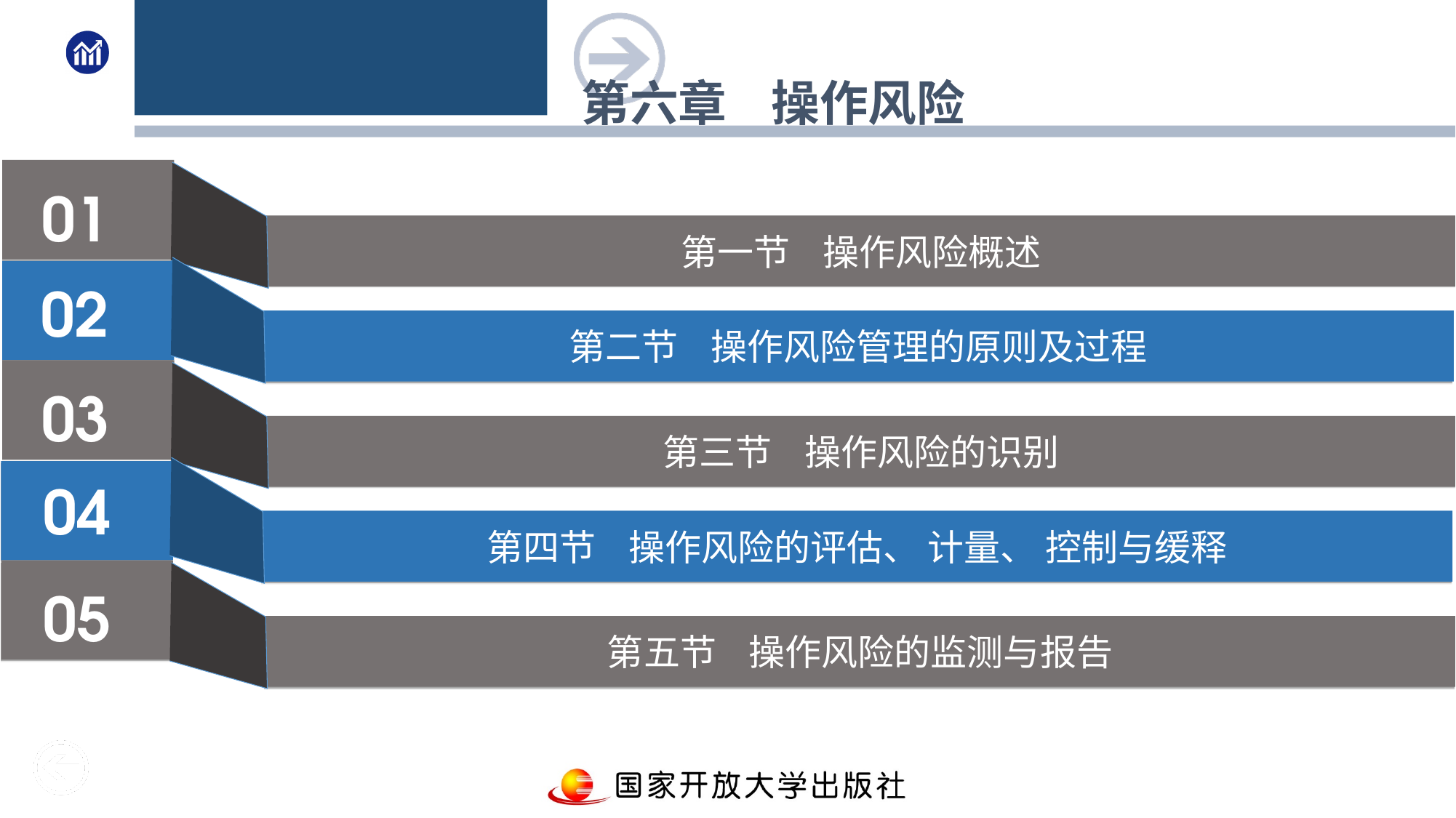

第六章    操作风险

01

第一节    操作风险概述

02
第二节    操作风险管理的原则及过程

03

第三节    操作风险的识别

04
第四节    操作风险的评估、 计量、 控制与缓释

05

第五节    操作风险的监测与报告